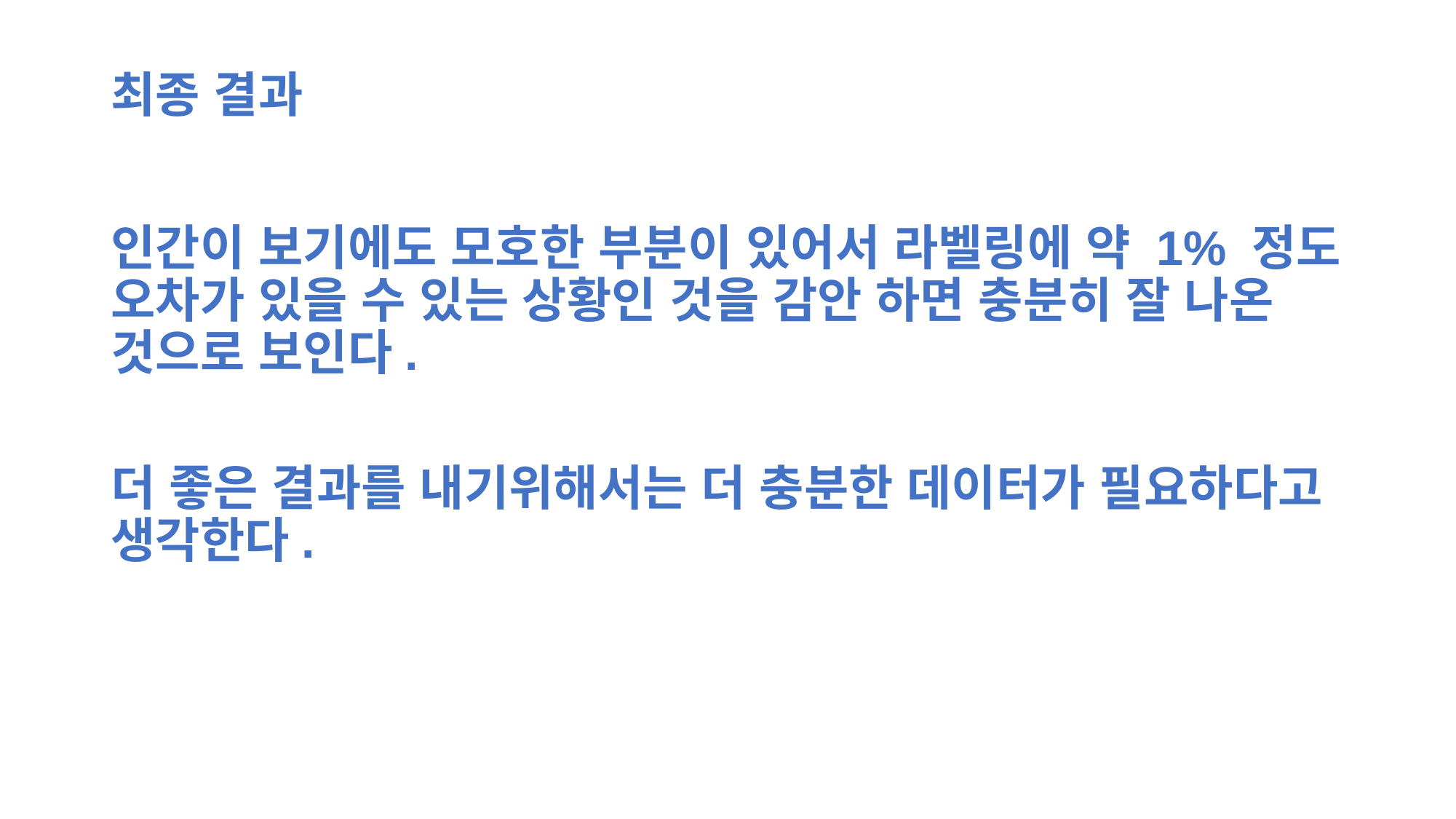

# 최종 결과

인간이 보기에도 모호한 부분이 있어서 라벨링에 약 1% 정도 오차가 있을 수 있는 상황인 것을 감안 하면 충분히 잘 나온 것으로 보인다.

더 좋은 결과를 내기위해서는 더 충분한 데이터가 필요하다고 생각한다.